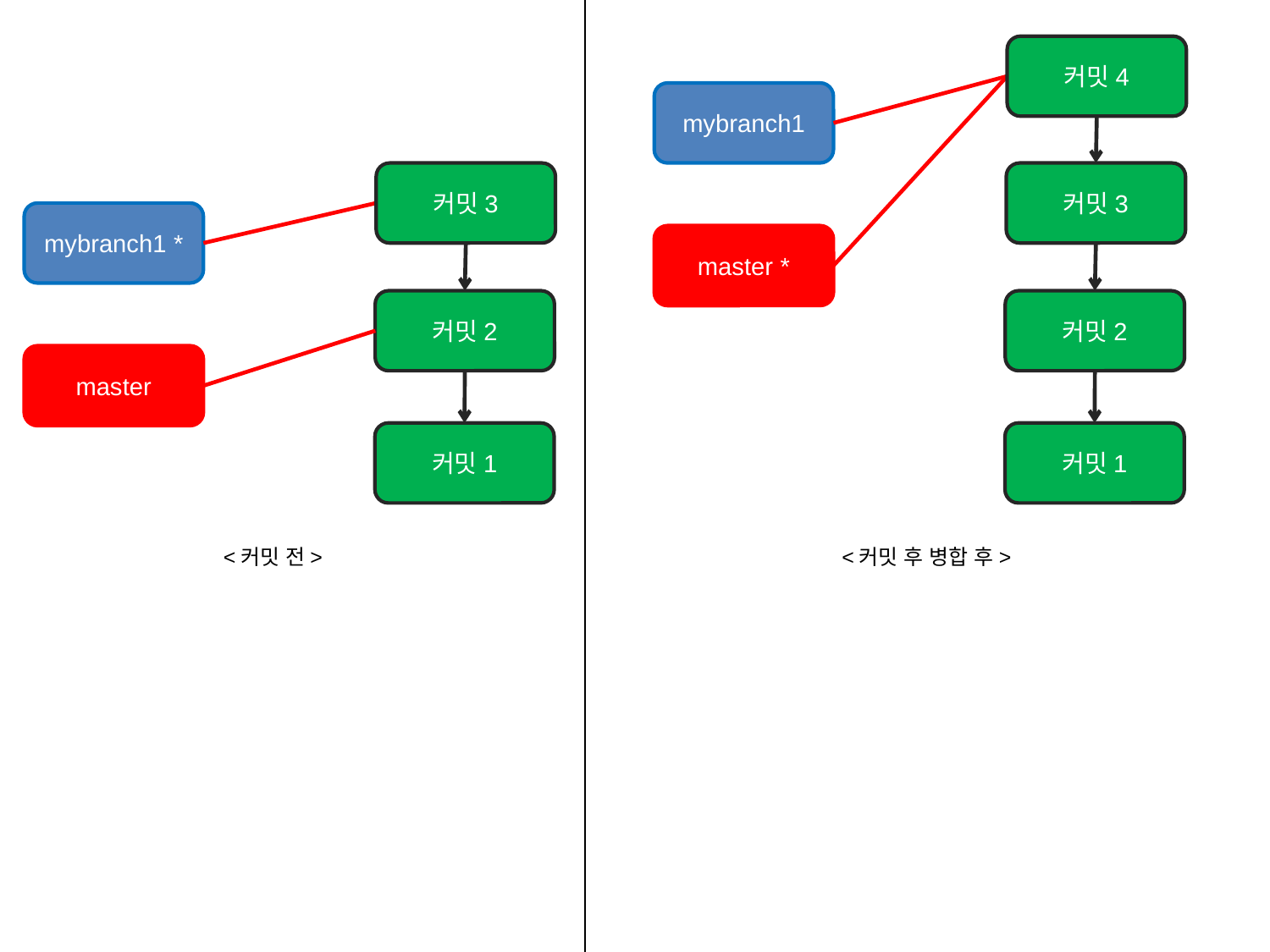

커밋4
mybranch1
커밋3
커밋3
mybranch1 *
master *
커밋2
커밋2
master
커밋1
커밋1
<커밋 후 병합 후>
<커밋 전>